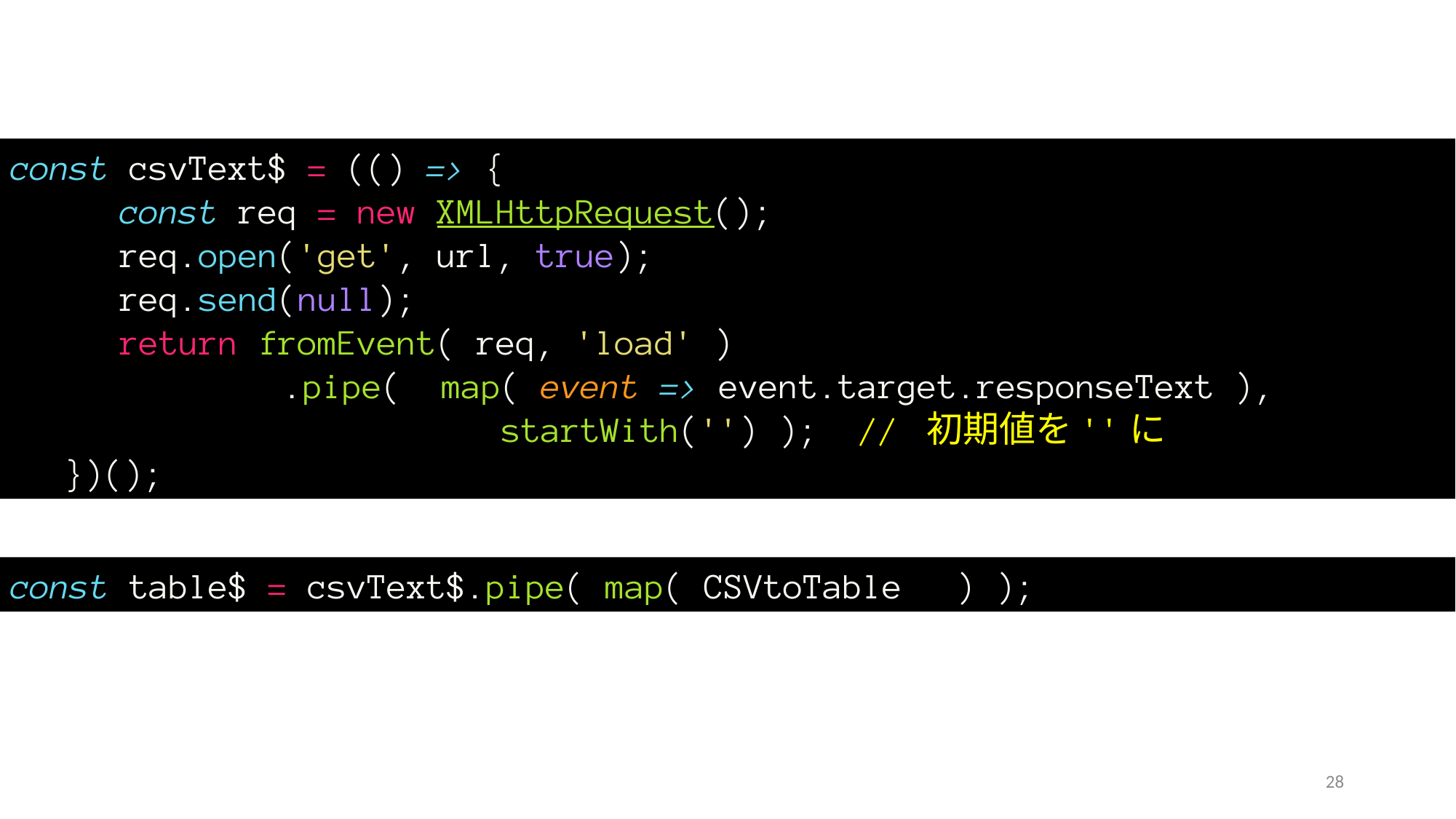

const csvText$ = (() => {
const req = new XMLHttpRequest();
req.open('get', url, true);
req.send(null);
return fromEvent( req, 'load' )
.pipe(  map( event => event.target.responseText ),
		startWith('') );  // 初期値を''に
})();
const table$ = csvText$.pipe( map( CSVtoTable　) );
28